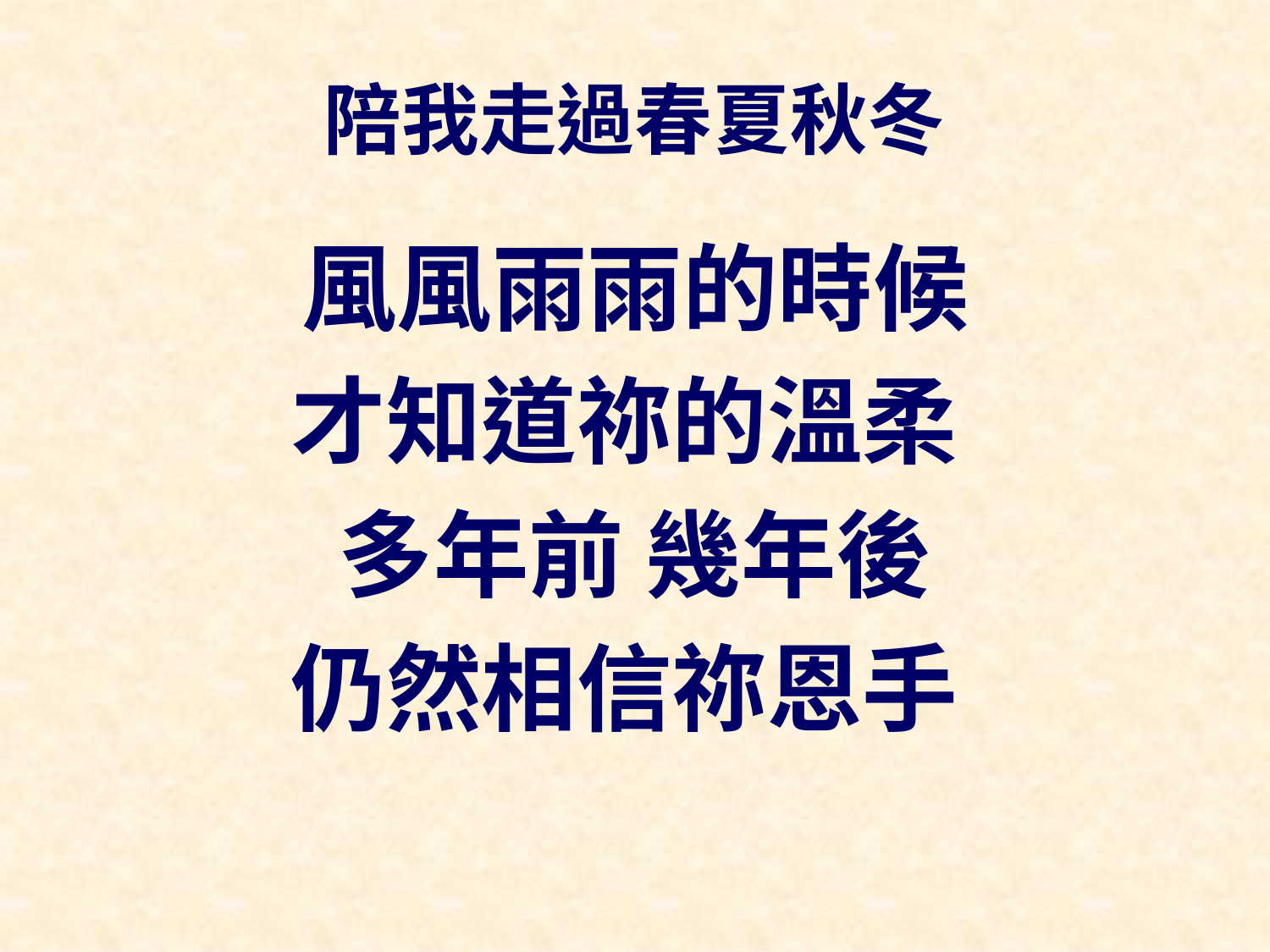

# 陪我走過春夏秋冬
風風雨雨的時候
才知道祢的溫柔
多年前 幾年後
仍然相信祢恩手